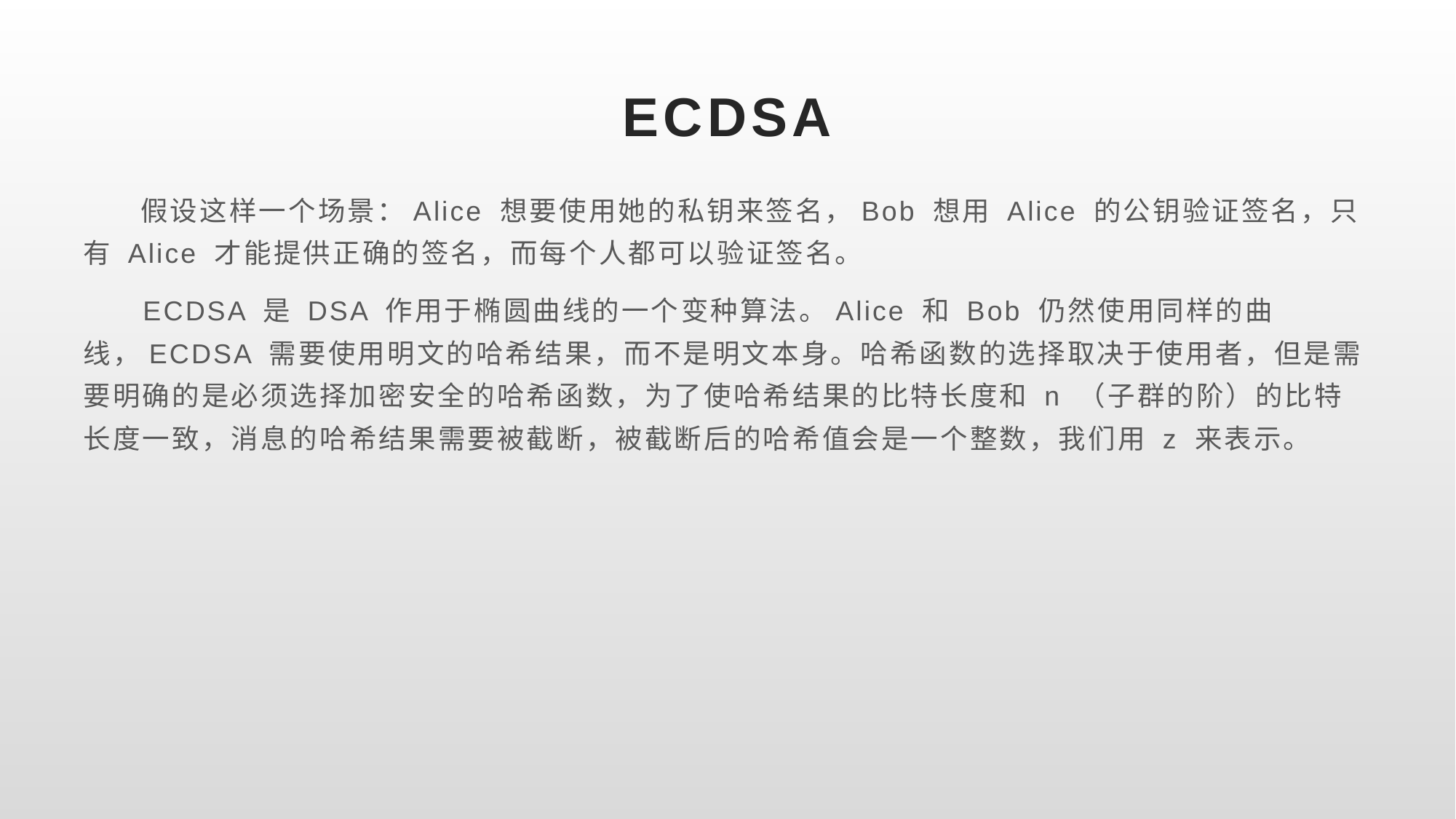

# ECDSA
      假设这样一个场景：Alice 想要使用她的私钥来签名，Bob 想用 Alice 的公钥验证签名，只有 Alice 才能提供正确的签名，而每个人都可以验证签名。
      ECDSA 是 DSA 作用于椭圆曲线的一个变种算法。Alice 和 Bob 仍然使用同样的曲线，ECDSA 需要使用明文的哈希结果，而不是明文本身。哈希函数的选择取决于使用者，但是需要明确的是必须选择加密安全的哈希函数，为了使哈希结果的比特长度和 n （子群的阶）的比特长度一致，消息的哈希结果需要被截断，被截断后的哈希值会是一个整数，我们用 z 来表示。